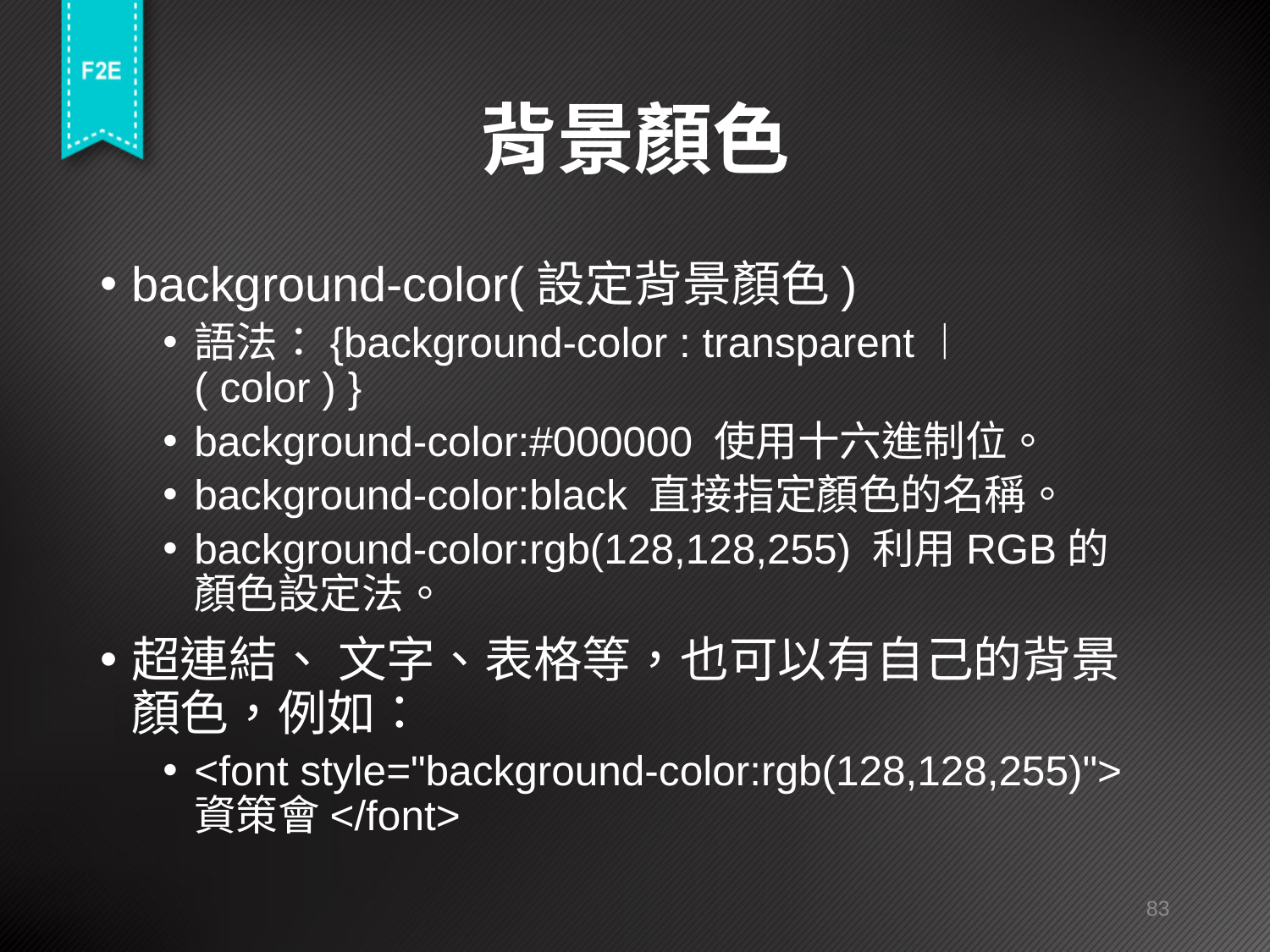

# 背景顏色
background-color(設定背景顏色)
語法：{background-color : transparent︱( color ) }
background-color:#000000 使用十六進制位。
background-color:black 直接指定顏色的名稱。
background-color:rgb(128,128,255) 利用RGB的顏色設定法。
超連結、 文字、表格等，也可以有自己的背景顏色，例如：
<font style="background-color:rgb(128,128,255)">資策會</font>
83